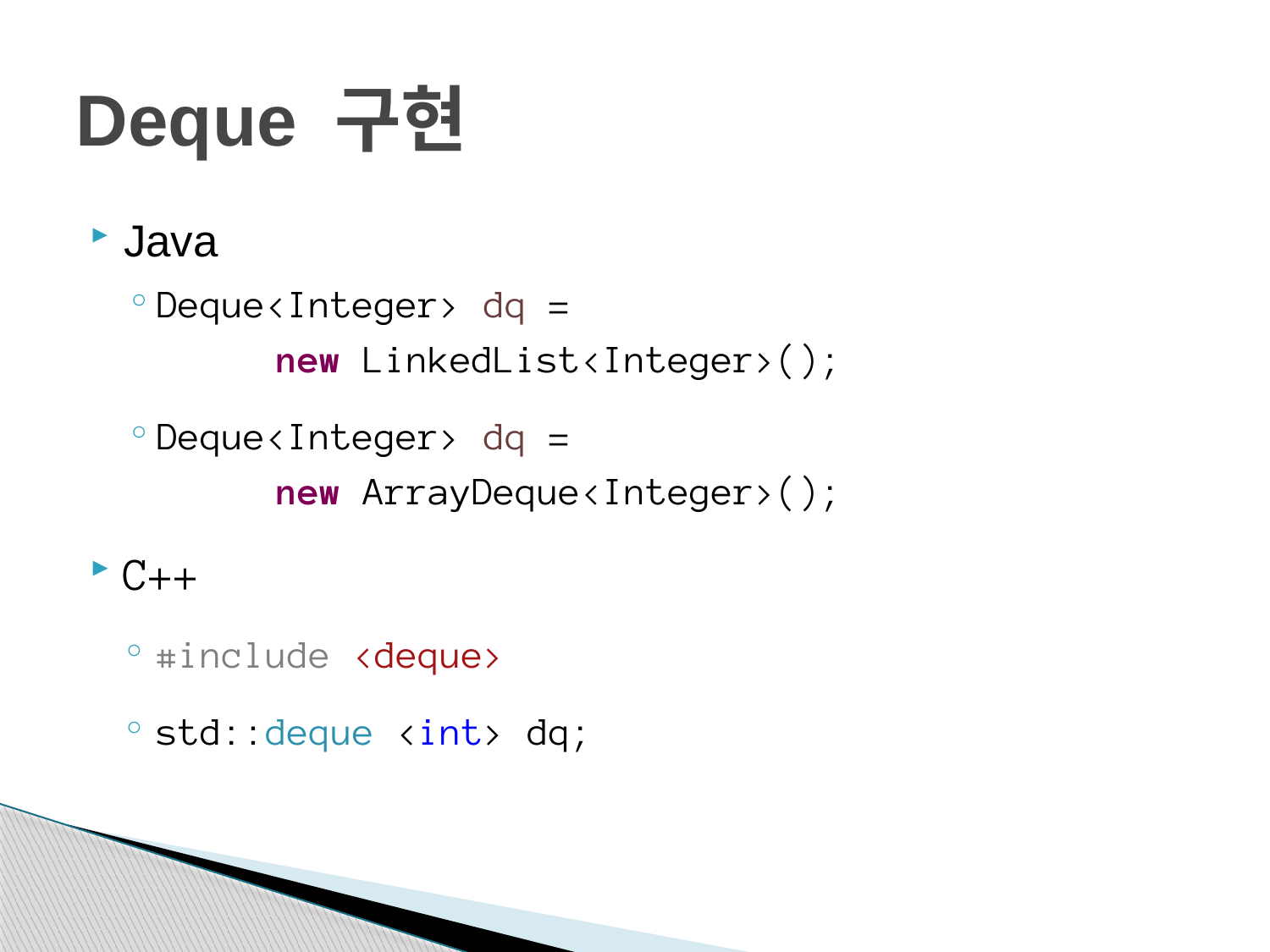

# Deque 구현
Java
Deque<Integer> dq =
				new LinkedList<Integer>();
Deque<Integer> dq =
				new ArrayDeque<Integer>();
C++
#include <deque>
std::deque <int> dq;